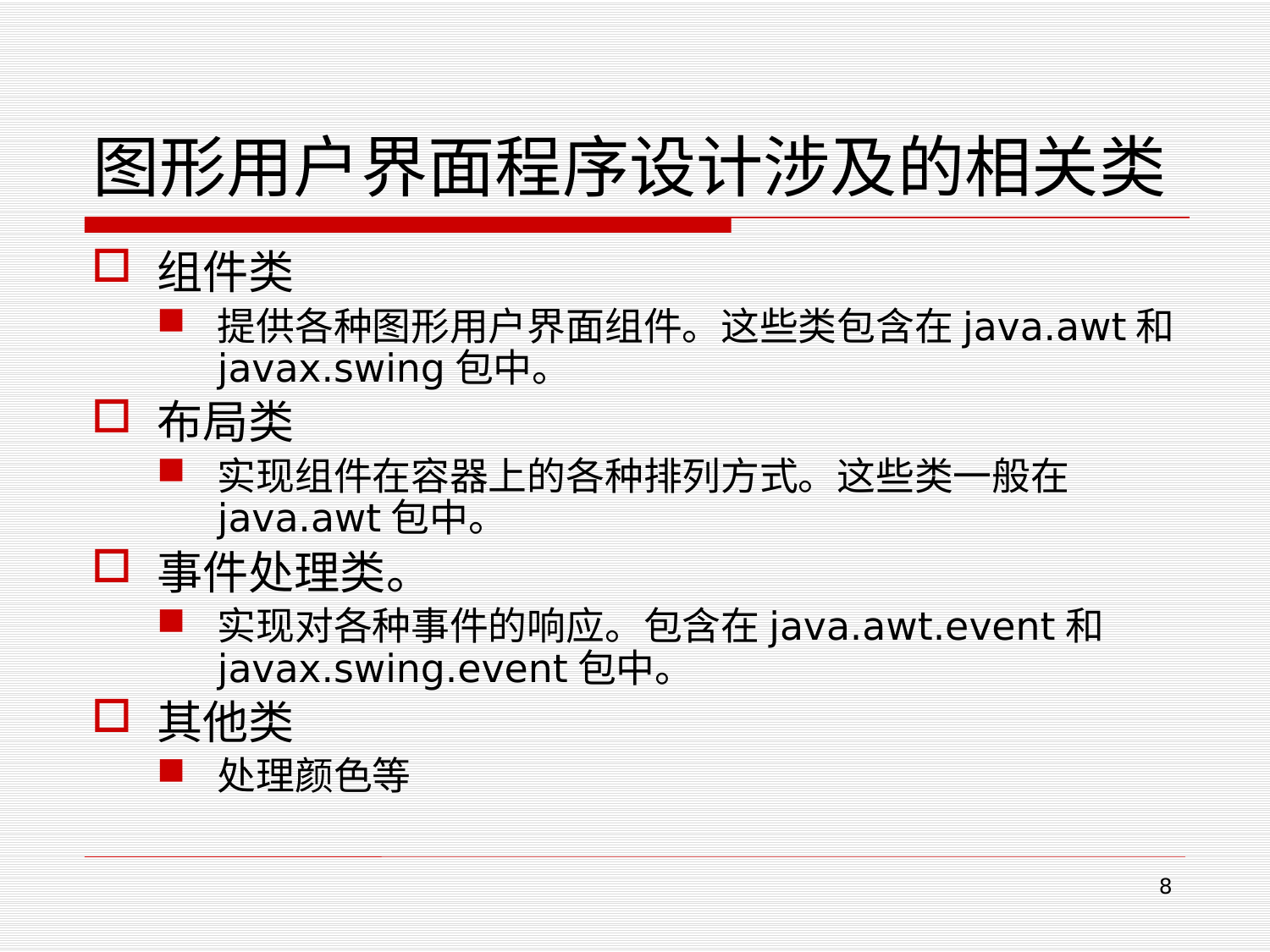

# 图形用户界面程序设计涉及的相关类
组件类
提供各种图形用户界面组件。这些类包含在java.awt和javax.swing包中。
布局类
实现组件在容器上的各种排列方式。这些类一般在java.awt包中。
事件处理类。
实现对各种事件的响应。包含在java.awt.event和javax.swing.event包中。
其他类
处理颜色等
8